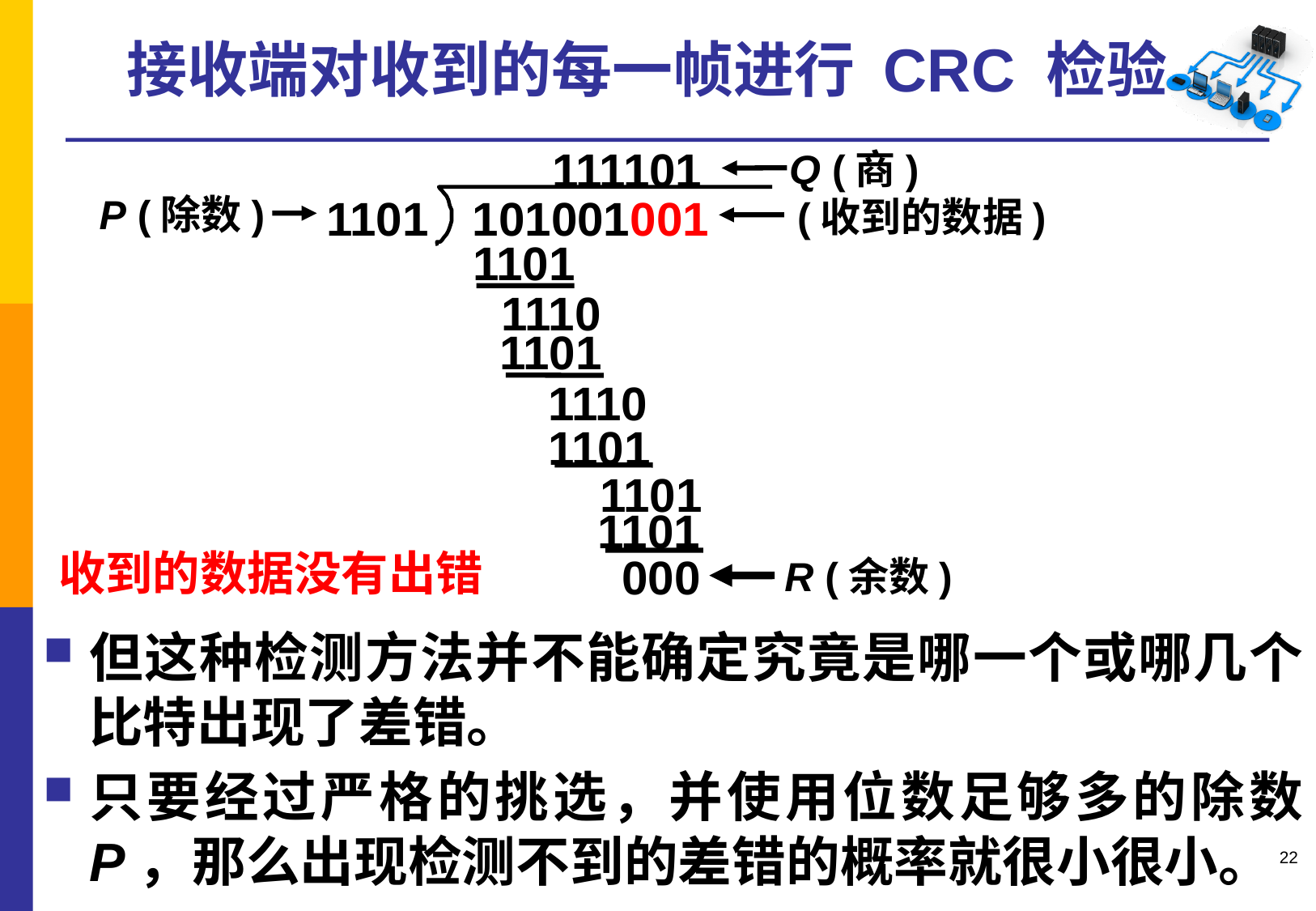

# 接收端对收到的每一帧进行 CRC 检验
111101
Q (商)

101001001
1101
P (除数)
(收到的数据)

1101
1110

1101
1110

1101

1101
1101
收到的数据没有出错
000

R (余数)

但这种检测方法并不能确定究竟是哪一个或哪几个比特出现了差错。
只要经过严格的挑选，并使用位数足够多的除数 P，那么出现检测不到的差错的概率就很小很小。
22